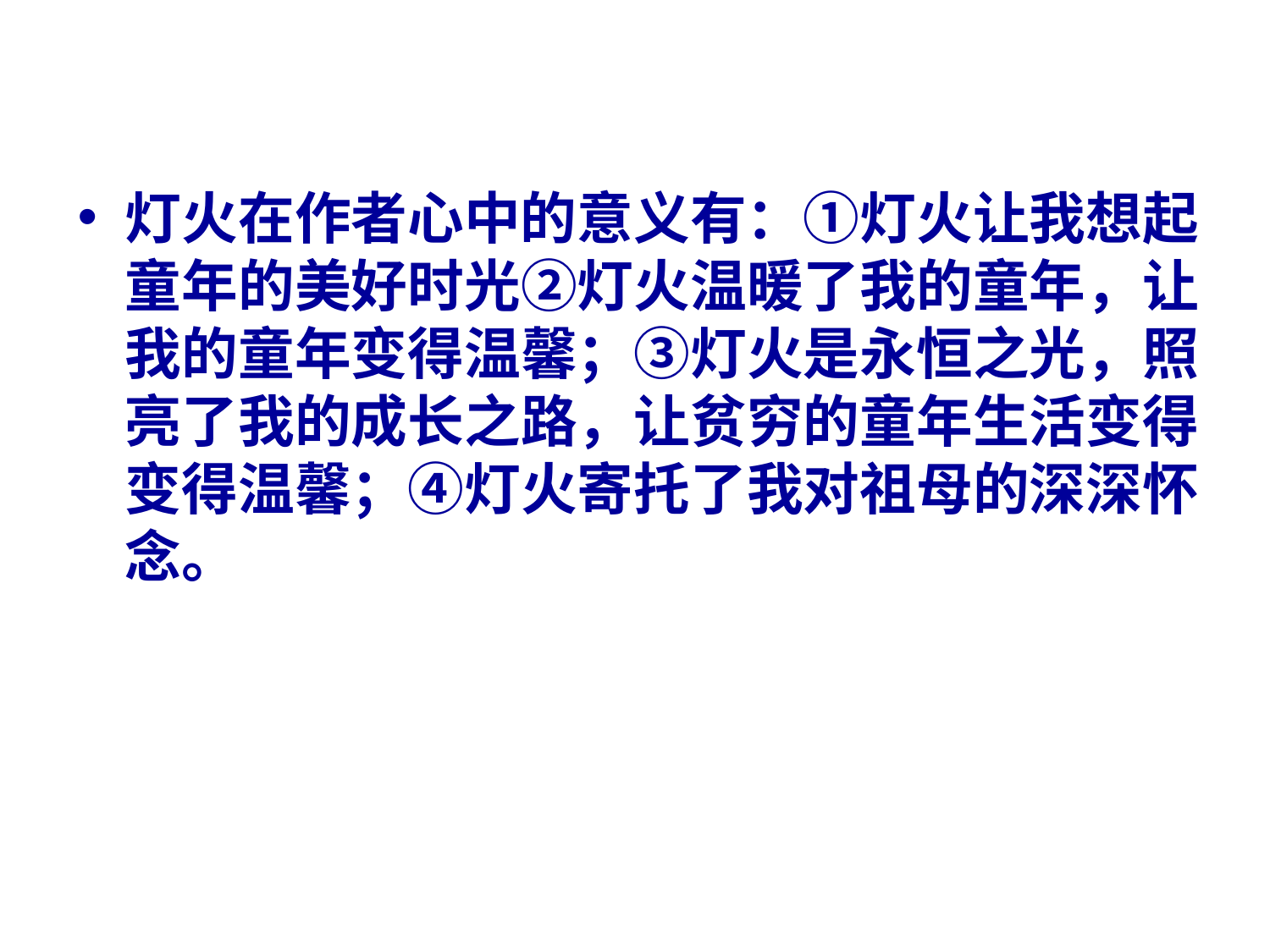

灯火在作者心中的意义有：①灯火让我想起童年的美好时光②灯火温暖了我的童年，让我的童年变得温馨；③灯火是永恒之光，照亮了我的成长之路，让贫穷的童年生活变得变得温馨；④灯火寄托了我对祖母的深深怀念。